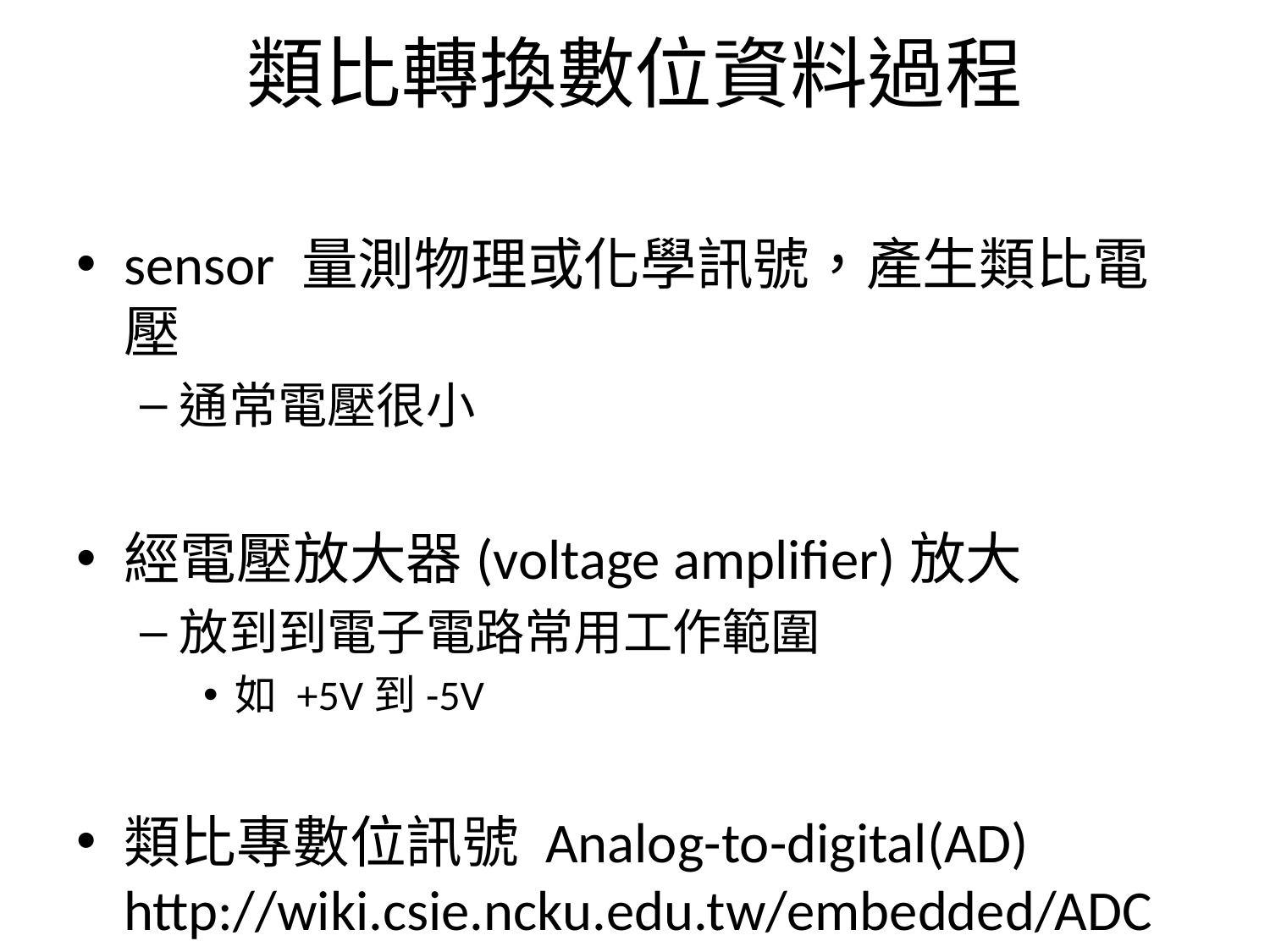

# 類比轉換數位資料過程
sensor 量測物理或化學訊號，產生類比電壓
通常電壓很小

經電壓放大器(voltage amplifier)放大
放到到電子電路常用工作範圍
如 +5V到-5V

類比專數位訊號 Analog-to-digital(AD) http://wiki.csie.ncku.edu.tw/embedded/ADC